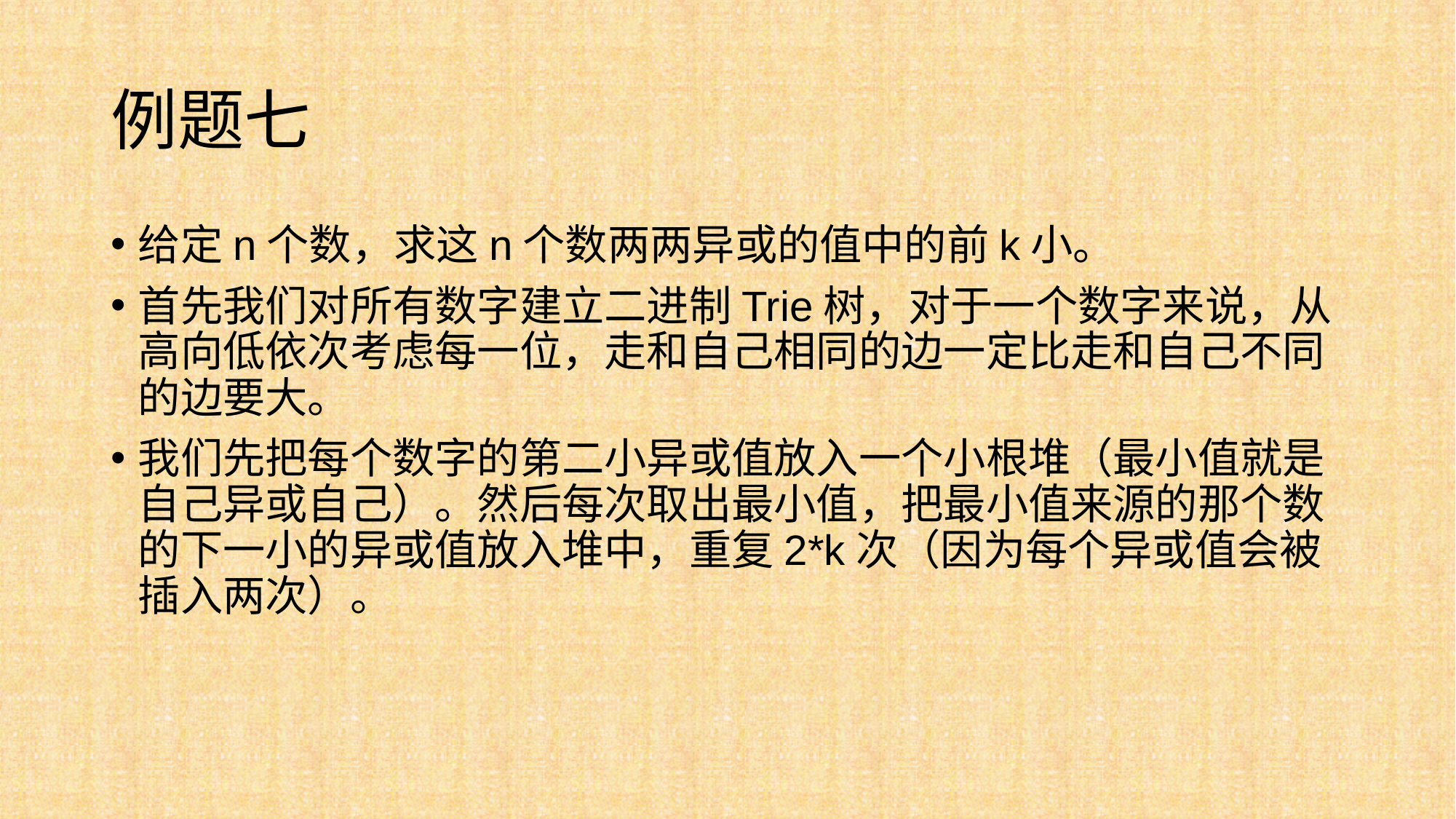

# 例题七
给定n个数，求这n个数两两异或的值中的前k小。
首先我们对所有数字建立二进制Trie树，对于一个数字来说，从高向低依次考虑每一位，走和自己相同的边一定比走和自己不同的边要大。
我们先把每个数字的第二小异或值放入一个小根堆（最小值就是自己异或自己）。然后每次取出最小值，把最小值来源的那个数的下一小的异或值放入堆中，重复2*k次（因为每个异或值会被插入两次）。